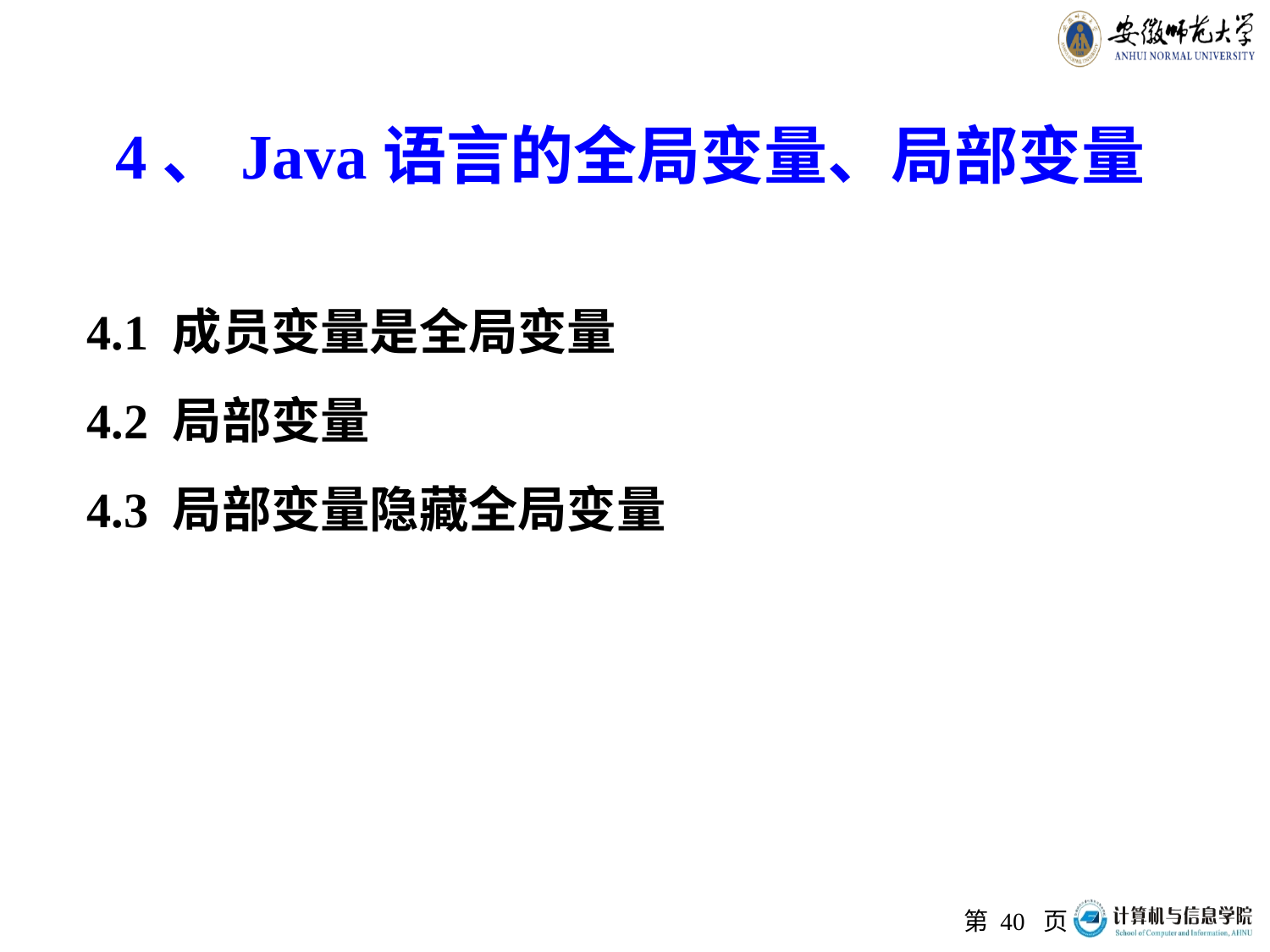

# 4、Java语言的全局变量、局部变量
4.1 成员变量是全局变量
4.2 局部变量
4.3 局部变量隐藏全局变量
第 40  页